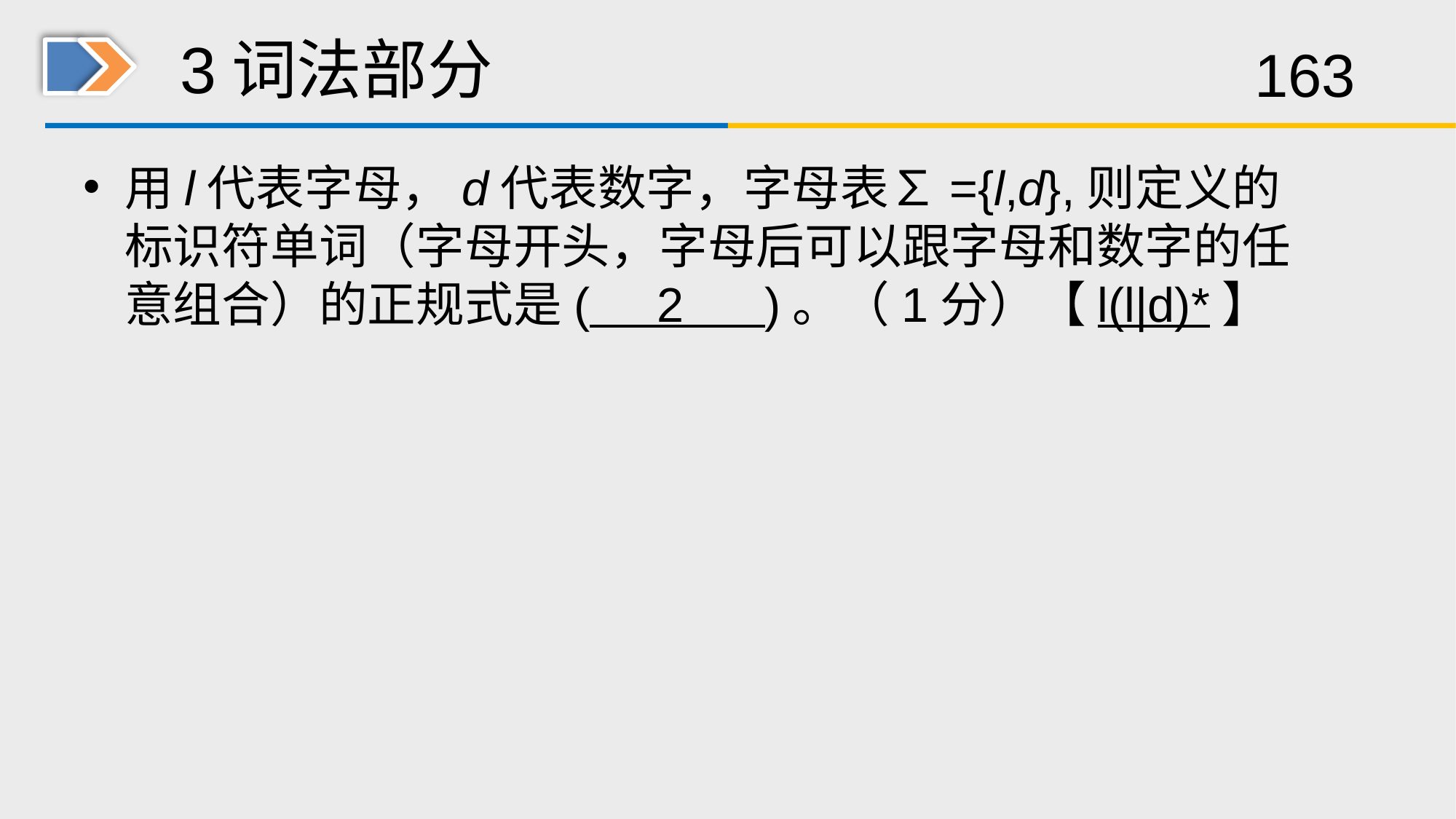

# 3词法部分
163
用l代表字母，d代表数字，字母表∑={l,d},则定义的标识符单词（字母开头，字母后可以跟字母和数字的任意组合）的正规式是(     2      )。（1分）【l(l|d)*】